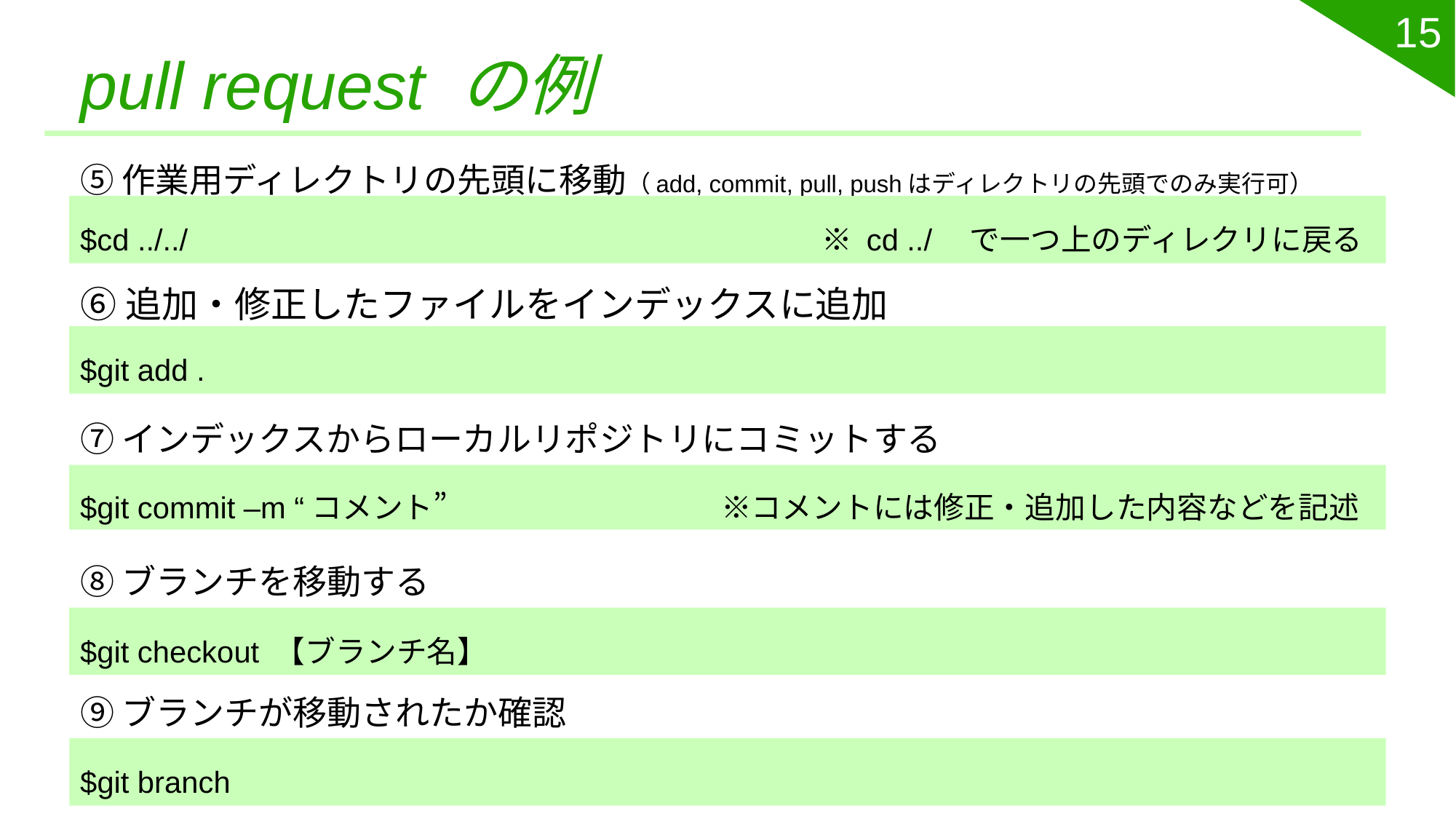

15
# pull request の例
⑤作業用ディレクトリの先頭に移動（add, commit, pull, pushはディレクトリの先頭でのみ実行可）
$cd ../../                                   　　　　　　　　　　　※ cd ../　で一つ上のディレクリに戻る
⑥追加・修正したファイルをインデックスに追加
$git add .
⑦インデックスからローカルリポジトリにコミットする
$git commit –m “コメント”　　　　　　　　　※コメントには修正・追加した内容などを記述
⑧ブランチを移動する

$git checkout 【ブランチ名】
⑨ブランチが移動されたか確認
$git branch